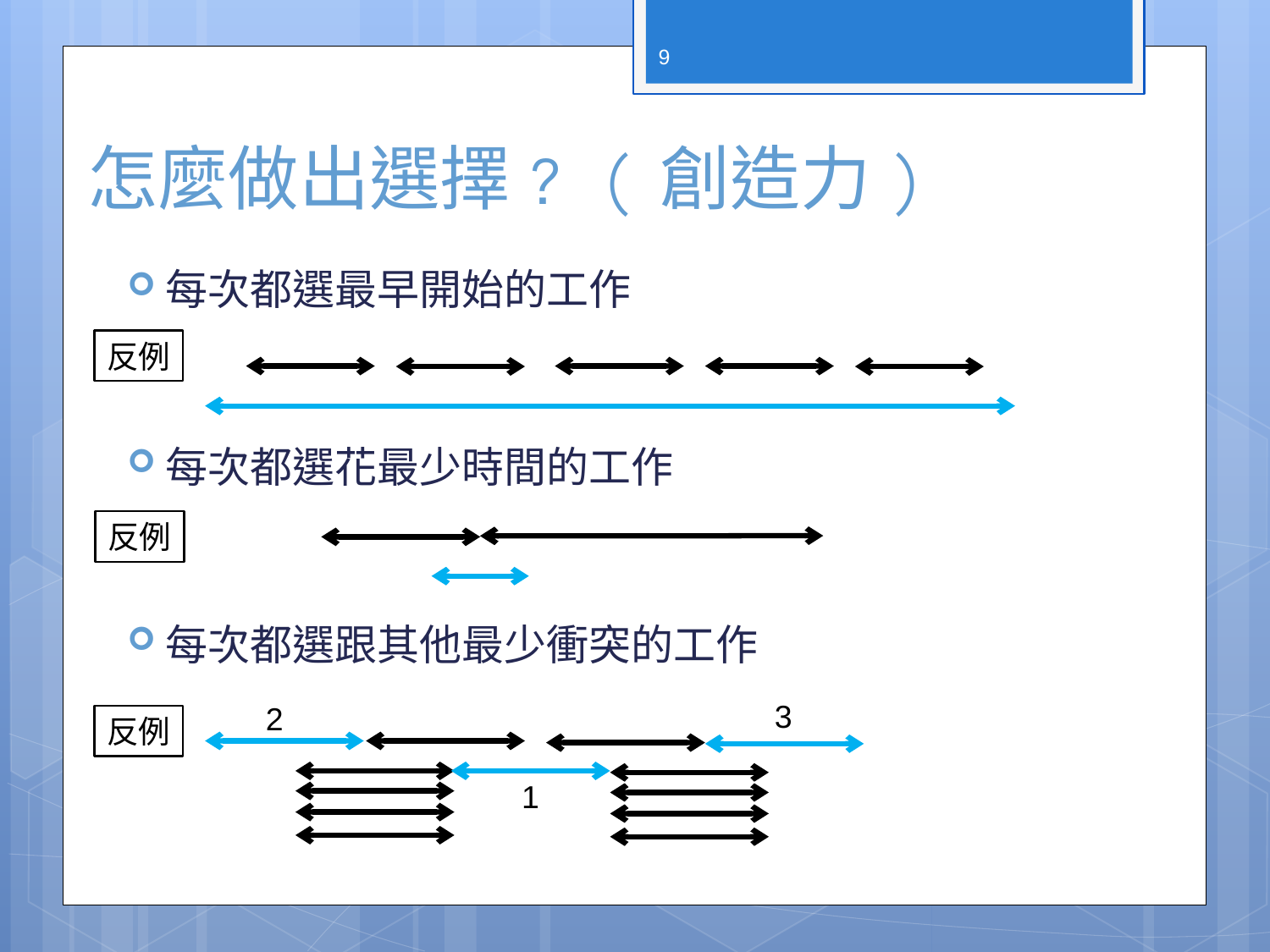

9
# 怎麼做出選擇? (創造力)
每次都選最早開始的工作

每次都選花最少時間的工作

每次都選跟其他最少衝突的工作
反例
反例
3
2
反例
1